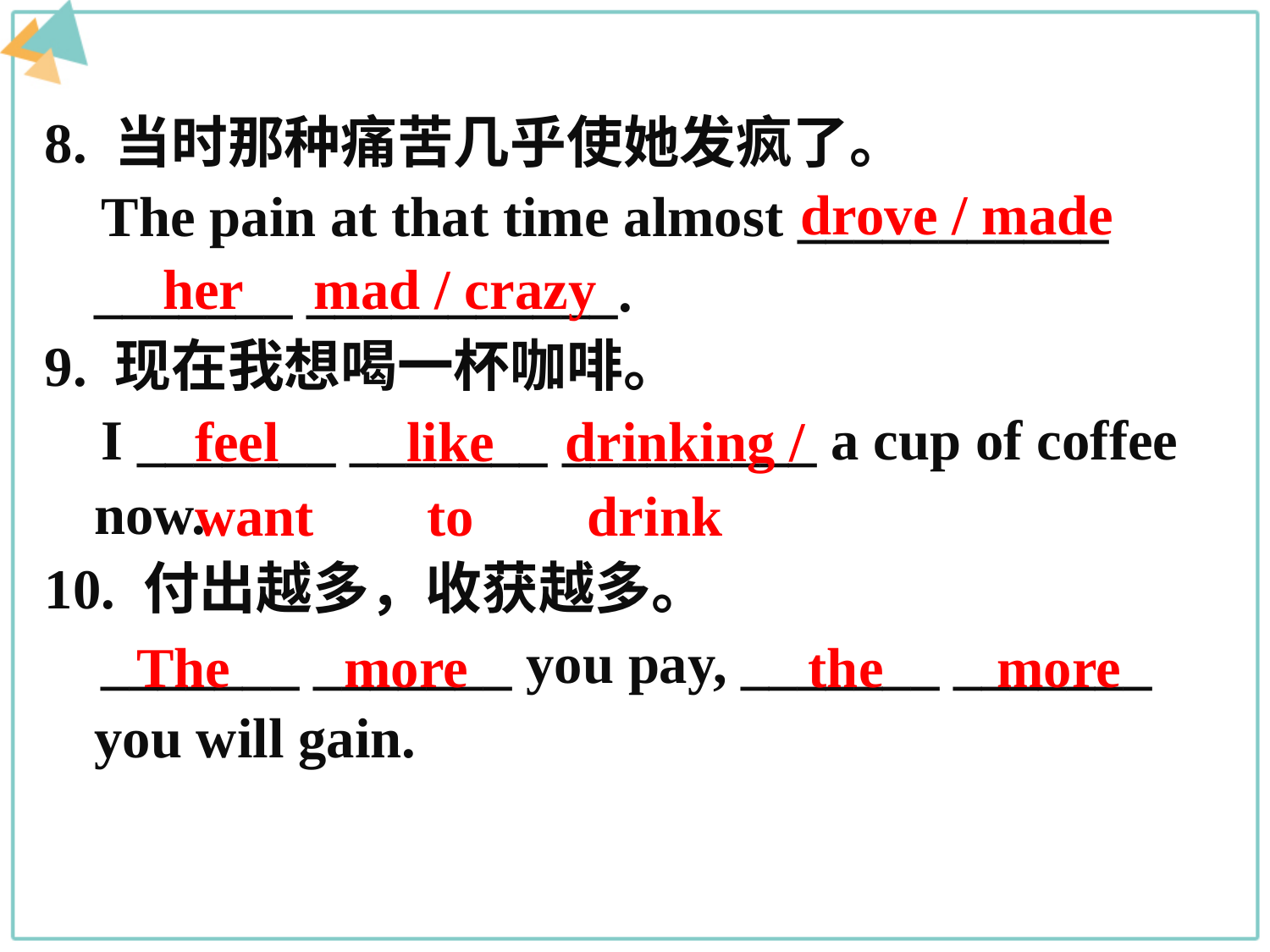

8. 当时那种痛苦几乎使她发疯了。
    The pain at that time almost ___________ _______ ___________.
9. 现在我想喝一杯咖啡。
    I _______ _______ _________ a cup of coffee now.
10. 付出越多，收获越多。
    _______ _______ you pay, _______ _______ you will gain.
                                             drove / made
her     mad / crazy
feel         like     drinking /
want        to        drink
The        more                        the        more